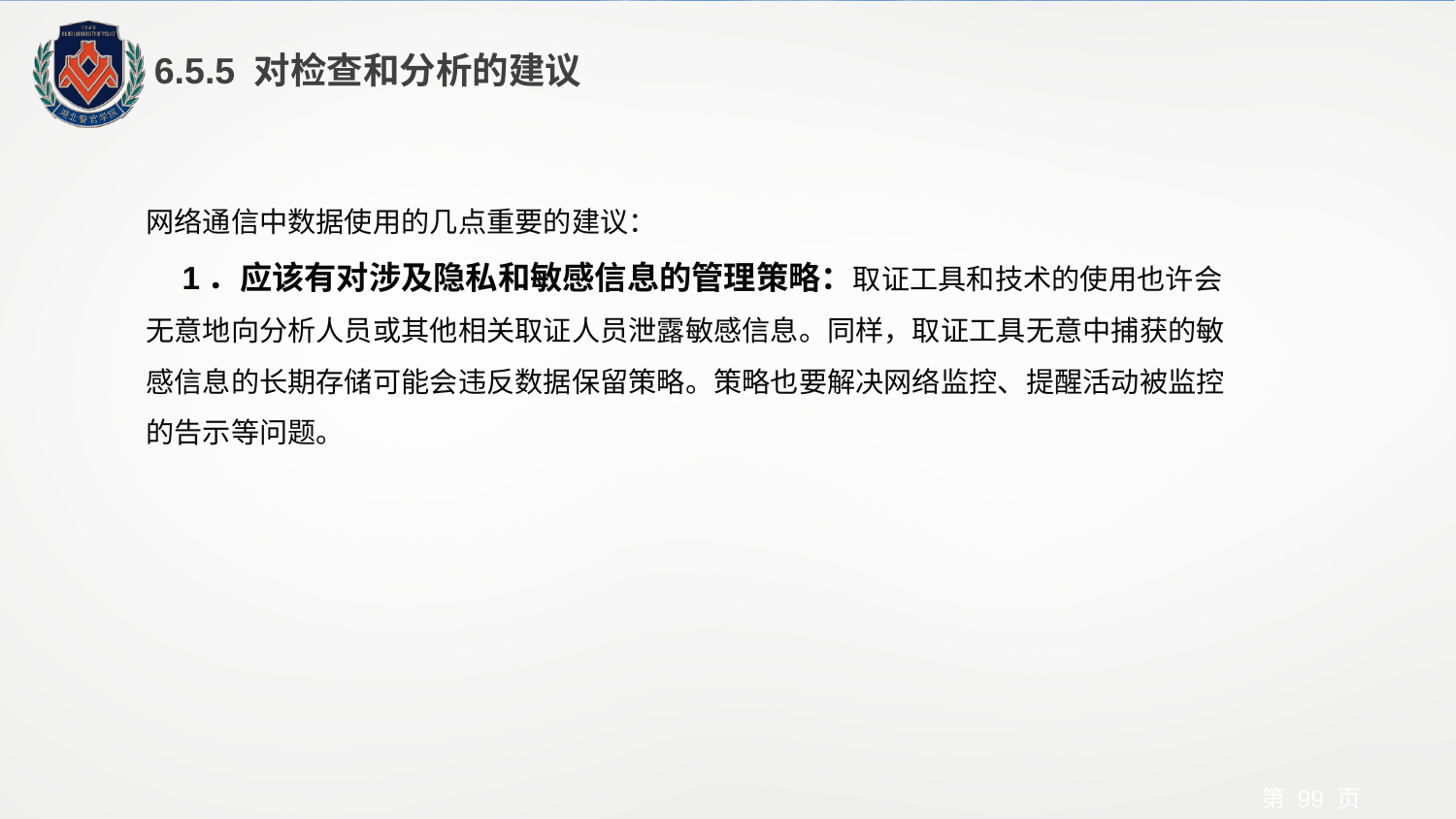

6.5.5 对检查和分析的建议
网络通信中数据使用的几点重要的建议：
    1．应该有对涉及隐私和敏感信息的管理策略：取证工具和技术的使用也许会无意地向分析人员或其他相关取证人员泄露敏感信息。同样，取证工具无意中捕获的敏感信息的长期存储可能会违反数据保留策略。策略也要解决网络监控、提醒活动被监控的告示等问题。